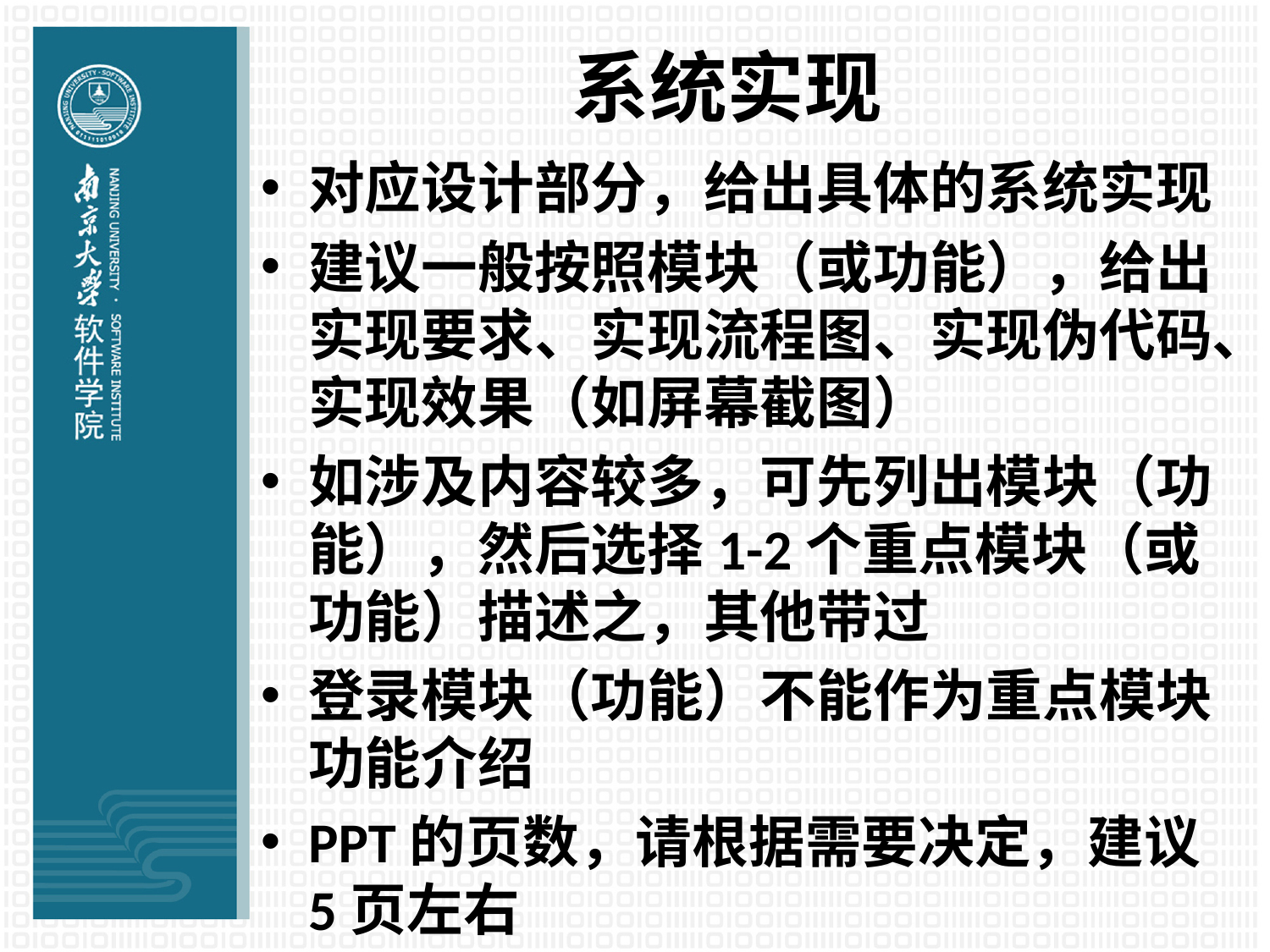

# 系统实现
对应设计部分，给出具体的系统实现
建议一般按照模块（或功能），给出实现要求、实现流程图、实现伪代码、实现效果（如屏幕截图）
如涉及内容较多，可先列出模块（功能），然后选择1-2个重点模块（或功能）描述之，其他带过
登录模块（功能）不能作为重点模块功能介绍
PPT的页数，请根据需要决定，建议5页左右